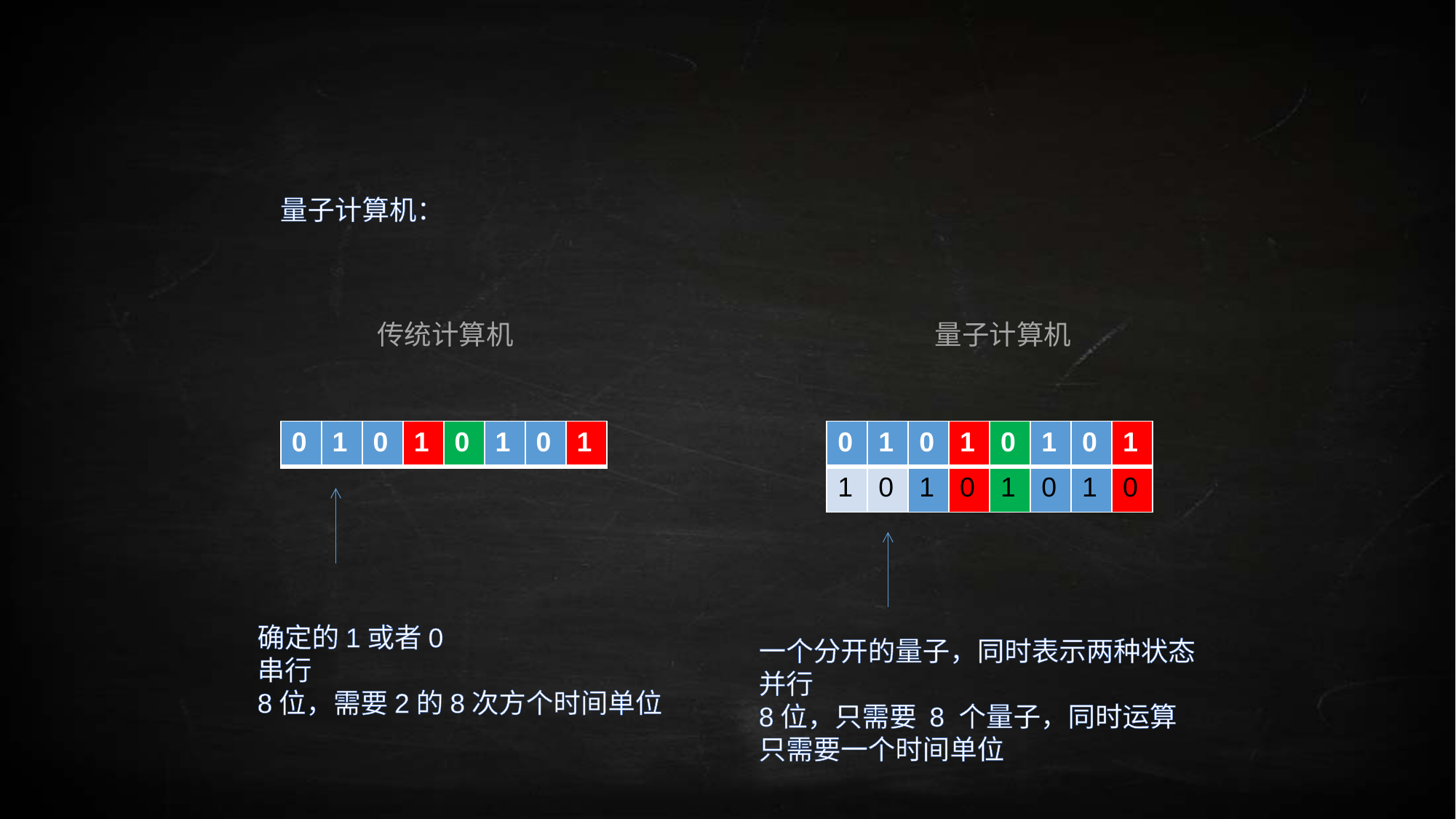

量子计算机：
传统计算机
量子计算机
| 0 | 1 | 0 | 1 | 0 | 1 | 0 | 1 |
| --- | --- | --- | --- | --- | --- | --- | --- |
| 0 | 1 | 0 | 1 | 0 | 1 | 0 | 1 |
| --- | --- | --- | --- | --- | --- | --- | --- |
| 1 | 0 | 1 | 0 | 1 | 0 | 1 | 0 |
确定的1或者0
串行
8位，需要2的8次方个时间单位
一个分开的量子，同时表示两种状态
并行
8位，只需要 8 个量子，同时运算
只需要一个时间单位